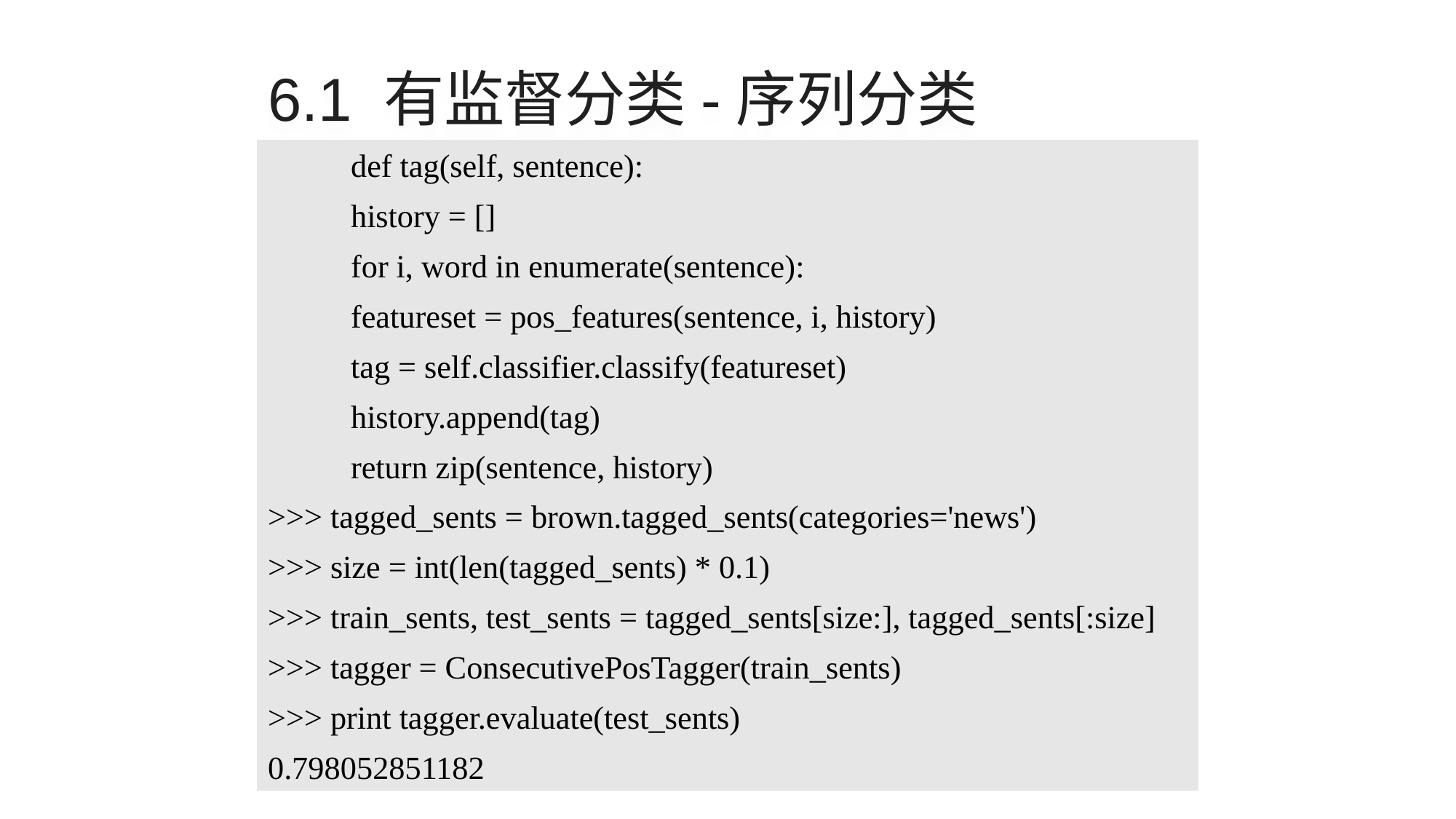

# 6.1 有监督分类-序列分类
	def tag(self, sentence):
		history = []
		for i, word in enumerate(sentence):
			featureset = pos_features(sentence, i, history)
			tag = self.classifier.classify(featureset)
			history.append(tag)
		return zip(sentence, history)
>>> tagged_sents = brown.tagged_sents(categories='news')
>>> size = int(len(tagged_sents) * 0.1)
>>> train_sents, test_sents = tagged_sents[size:], tagged_sents[:size]
>>> tagger = ConsecutivePosTagger(train_sents)
>>> print tagger.evaluate(test_sents)
0.798052851182